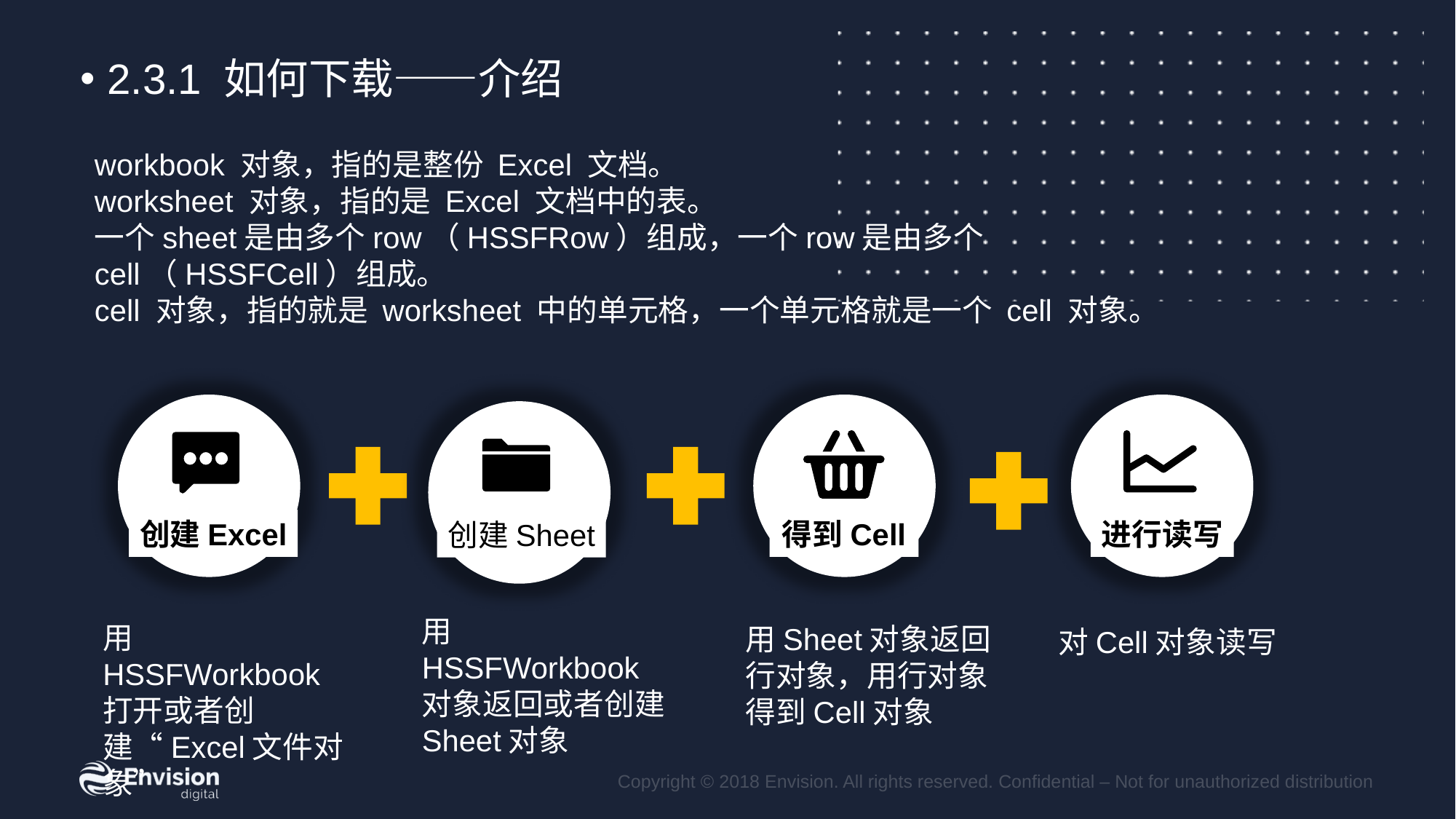

2.3.1 如何下载——介绍
workbook 对象，指的是整份 Excel 文档。
worksheet 对象，指的是 Excel 文档中的表。
一个sheet是由多个row（HSSFRow）组成，一个row是由多个cell（HSSFCell）组成。
cell 对象，指的就是 worksheet 中的单元格，一个单元格就是一个 cell 对象。

创建Excel

得到Cell

进行读写

创建Sheet

用HSSFWorkbook对象返回或者创建Sheet对象
对Cell对象读写
用HSSFWorkbook打开或者创建“Excel文件对象”
用Sheet对象返回行对象，用行对象得到Cell对象